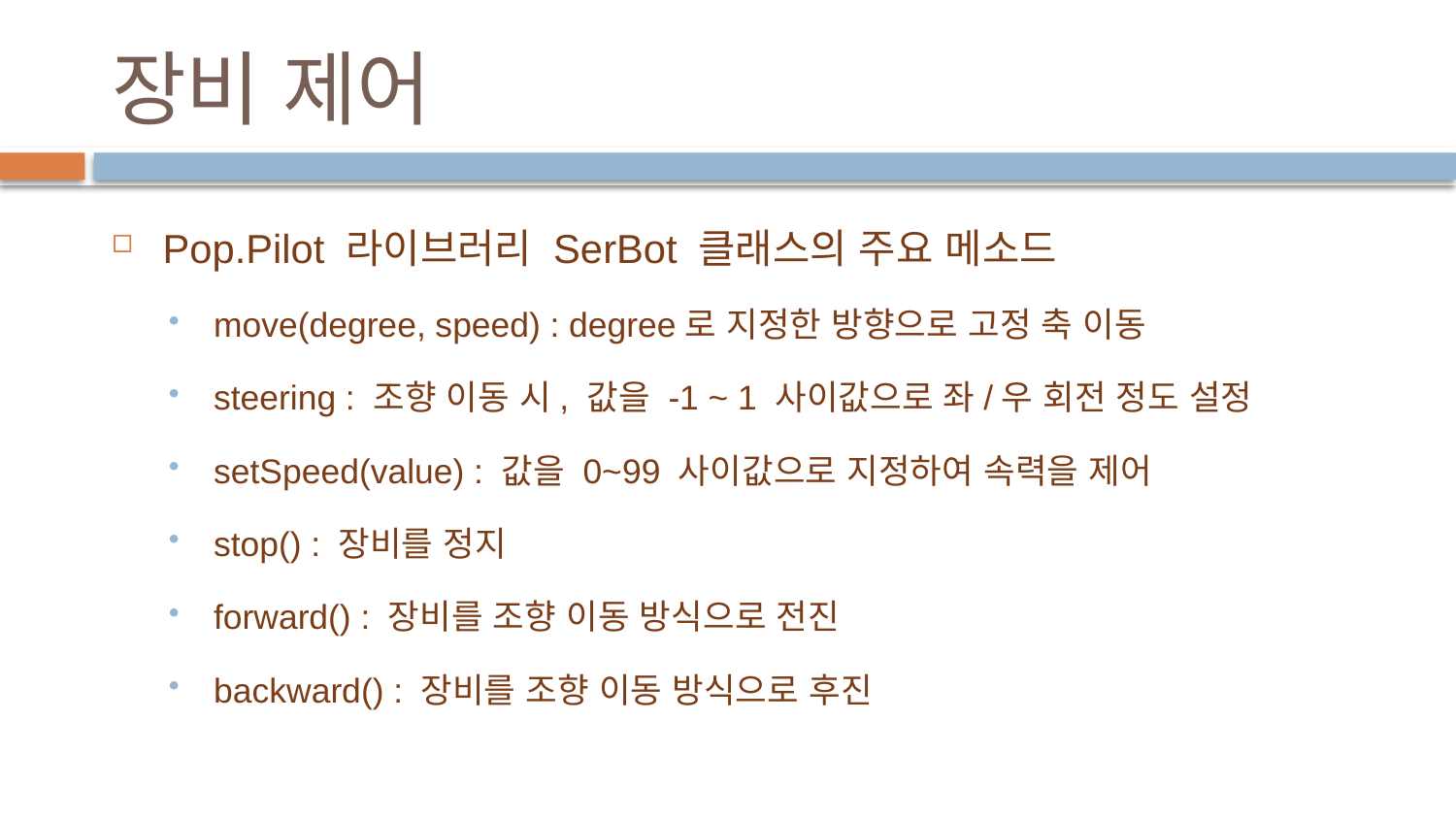

# 장비 제어
Pop.Pilot 라이브러리 SerBot 클래스의 주요 메소드
move(degree, speed) : degree로 지정한 방향으로 고정 축 이동
steering : 조향 이동 시, 값을 -1 ~ 1 사이값으로 좌/우 회전 정도 설정
setSpeed(value) : 값을 0~99 사이값으로 지정하여 속력을 제어
stop() : 장비를 정지
forward() : 장비를 조향 이동 방식으로 전진
backward() : 장비를 조향 이동 방식으로 후진